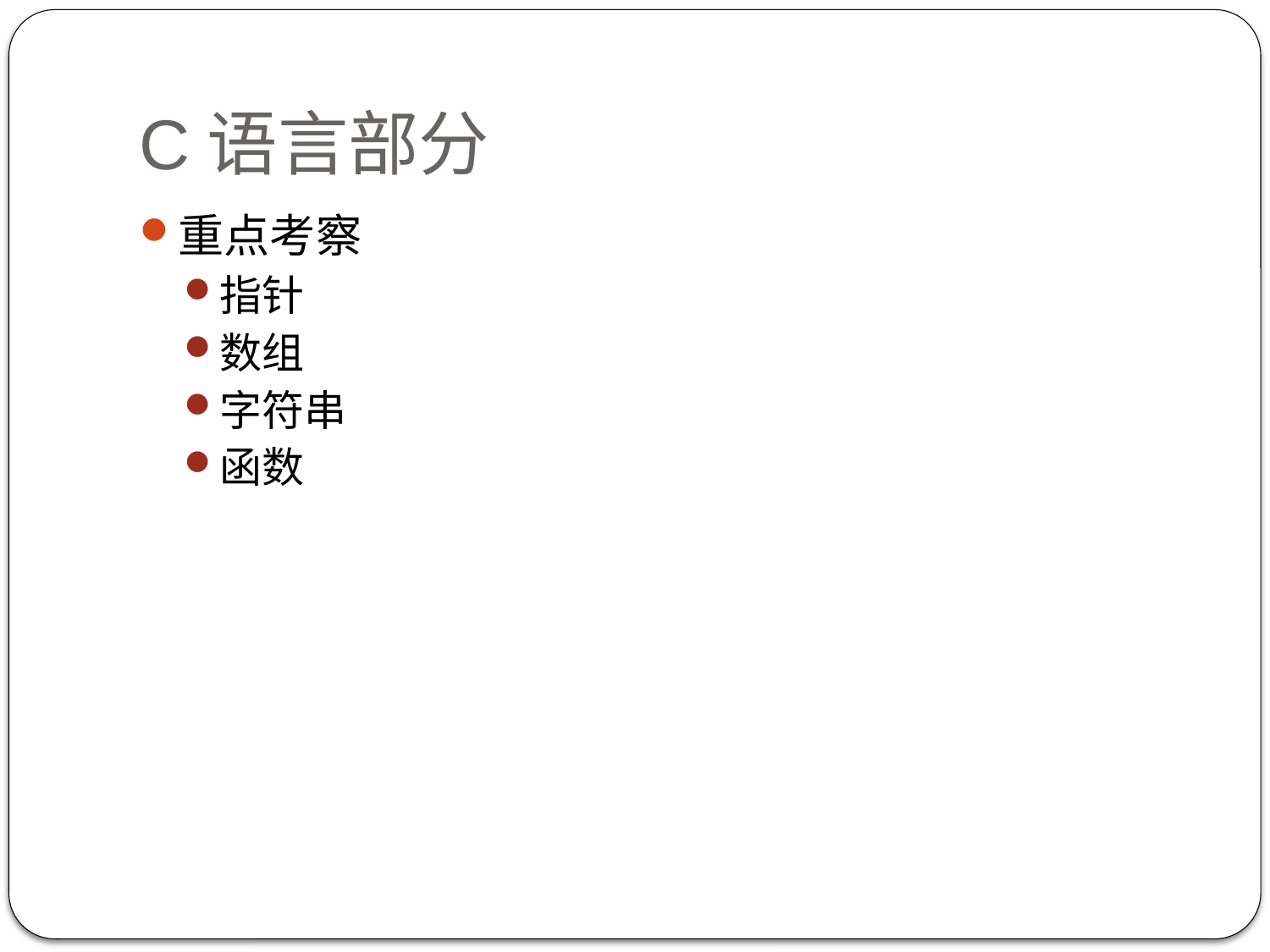

# C语言部分
重点考察
指针
数组
字符串
函数